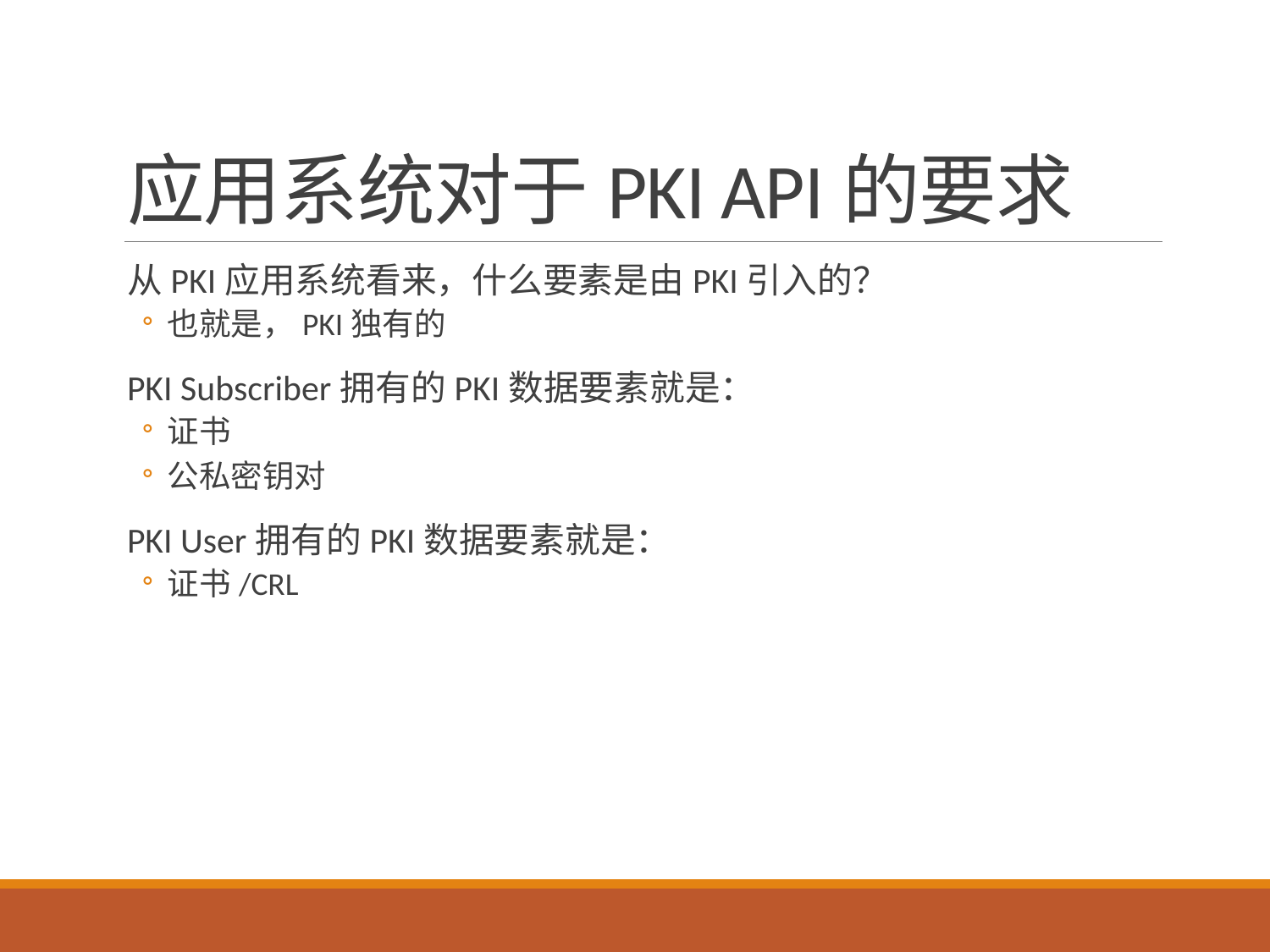

# 应用系统对于PKI API的要求
从PKI应用系统看来，什么要素是由PKI引入的？
也就是，PKI独有的
PKI Subscriber拥有的PKI数据要素就是：
证书
公私密钥对
PKI User拥有的PKI数据要素就是：
证书/CRL
8